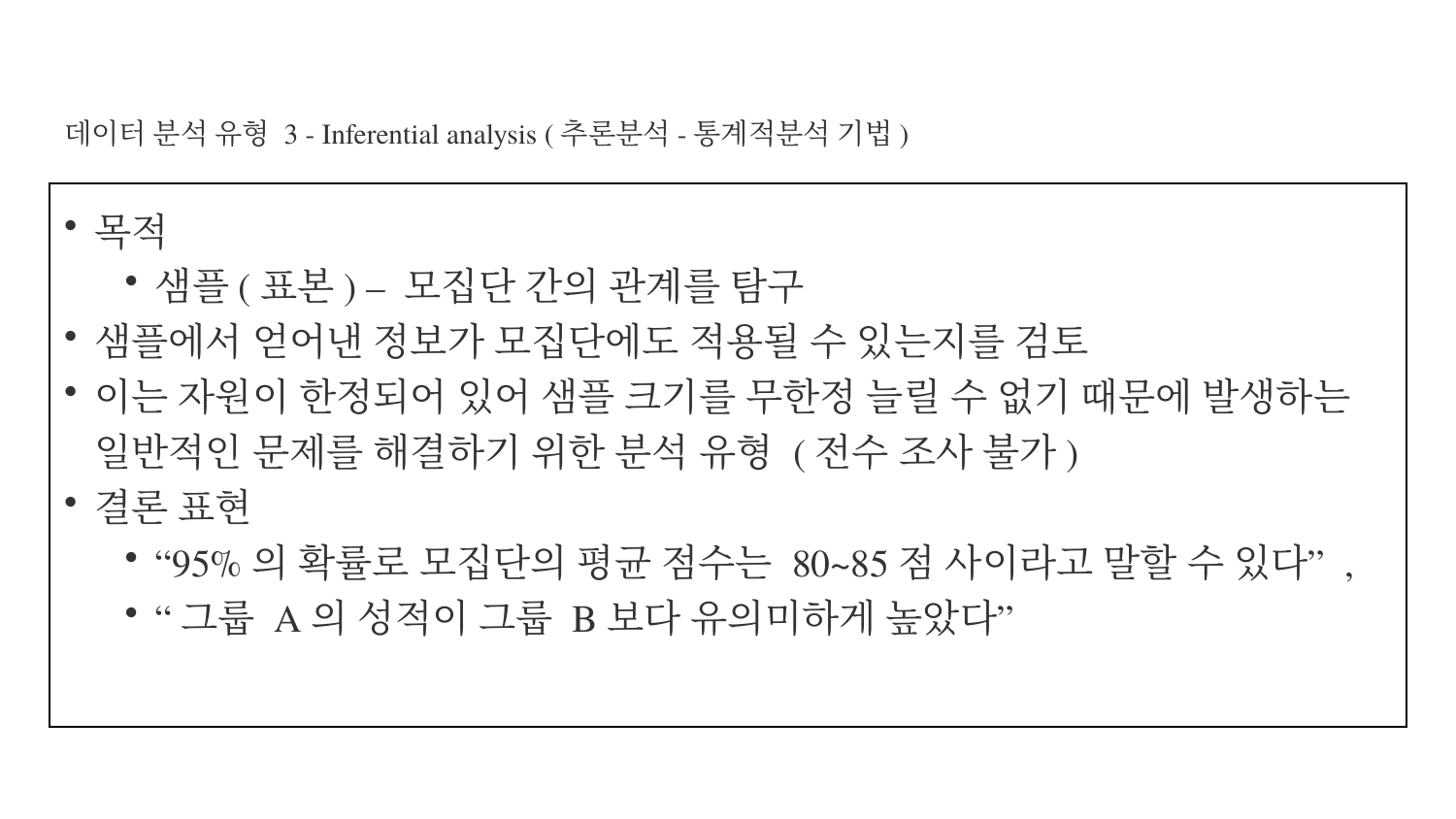

# 데이터 분석 유형 3 - Inferential analysis (추론분석-통계적분석 기법)
목적
샘플(표본) – 모집단 간의 관계를 탐구
샘플에서 얻어낸 정보가 모집단에도 적용될 수 있는지를 검토
이는 자원이 한정되어 있어 샘플 크기를 무한정 늘릴 수 없기 때문에 발생하는 일반적인 문제를 해결하기 위한 분석 유형 (전수 조사 불가)
결론 표현
“95%의 확률로 모집단의 평균 점수는 80~85점 사이라고 말할 수 있다” ,
“그룹 A의 성적이 그룹 B보다 유의미하게 높았다”